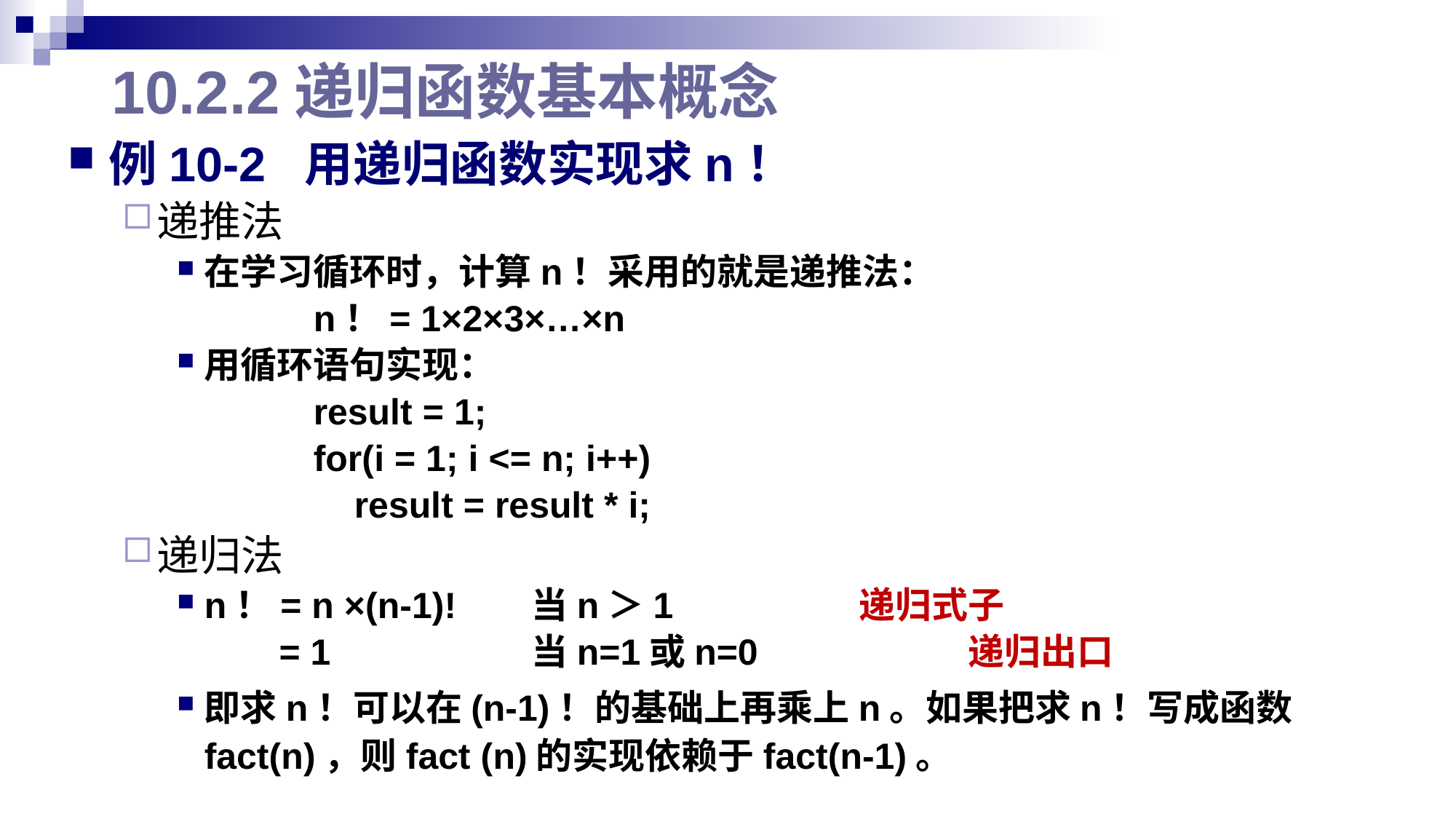

# 10.2.2递归函数基本概念
例10-2  用递归函数实现求n！
递推法
在学习循环时，计算n！采用的就是递推法：
		n！= 1×2×3×…×n
用循环语句实现：
		result = 1;
		for(i = 1; i <= n; i++)
    	    result = result * i;
递归法
n！= n ×(n-1)!	当n＞1		递归式子
          = 1		当n=1或n=0		递归出口
即求n！可以在(n-1)！的基础上再乘上n。如果把求n！写成函数fact(n)，则fact (n)的实现依赖于fact(n-1)。